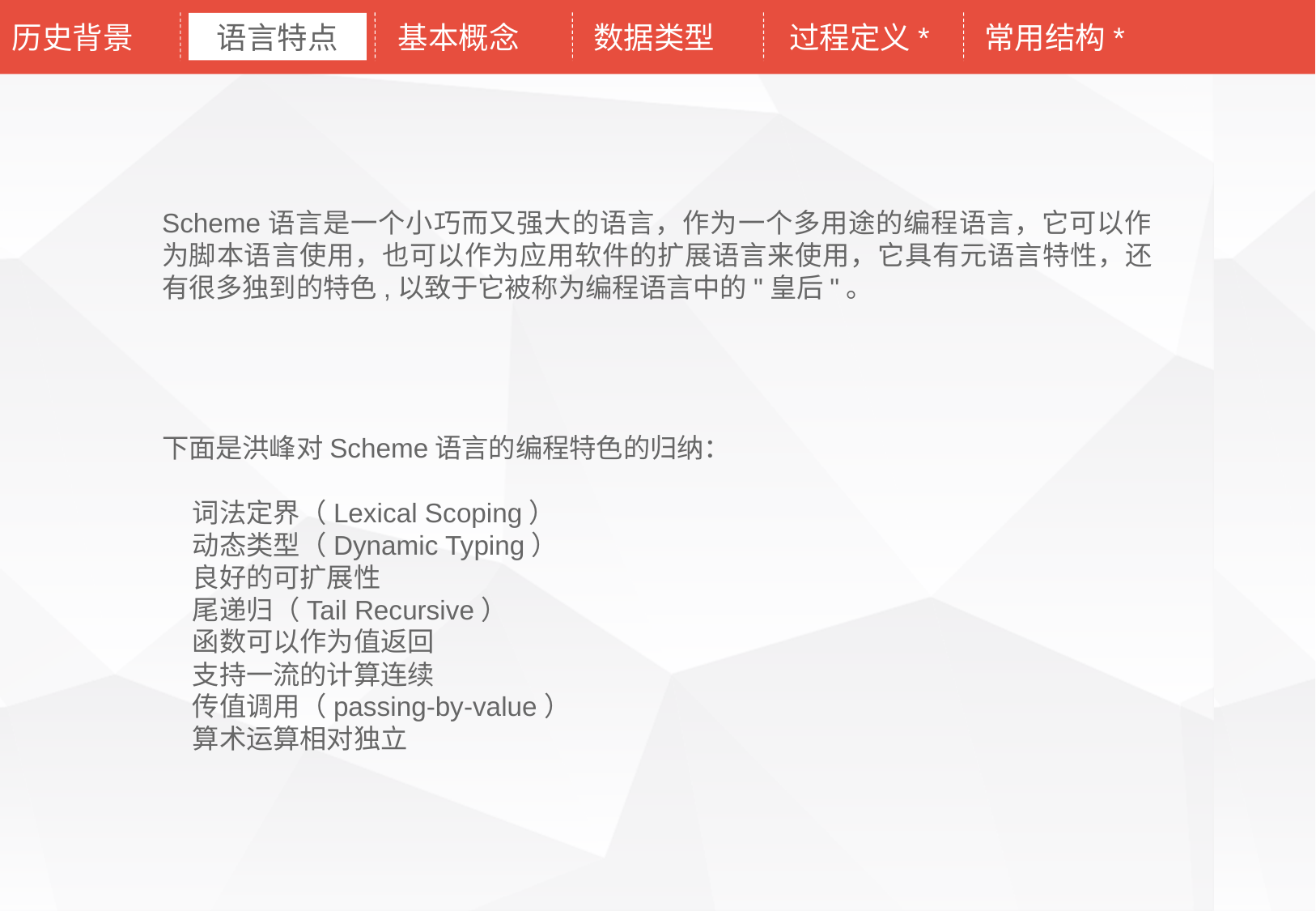

历史背景

语言特点

基本概念

数据类型

过程定义*

常用结构*

Scheme语言是一个小巧而又强大的语言，作为一个多用途的编程语言，它可以作为脚本语言使用，也可以作为应用软件的扩展语言来使用，它具有元语言特性，还有很多独到的特色,以致于它被称为编程语言中的"皇后"。
下面是洪峰对Scheme语言的编程特色的归纳：

    词法定界（Lexical Scoping）
    动态类型（Dynamic Typing）
    良好的可扩展性
    尾递归（Tail Recursive）
    函数可以作为值返回
    支持一流的计算连续
    传值调用（passing-by-value）
    算术运算相对独立